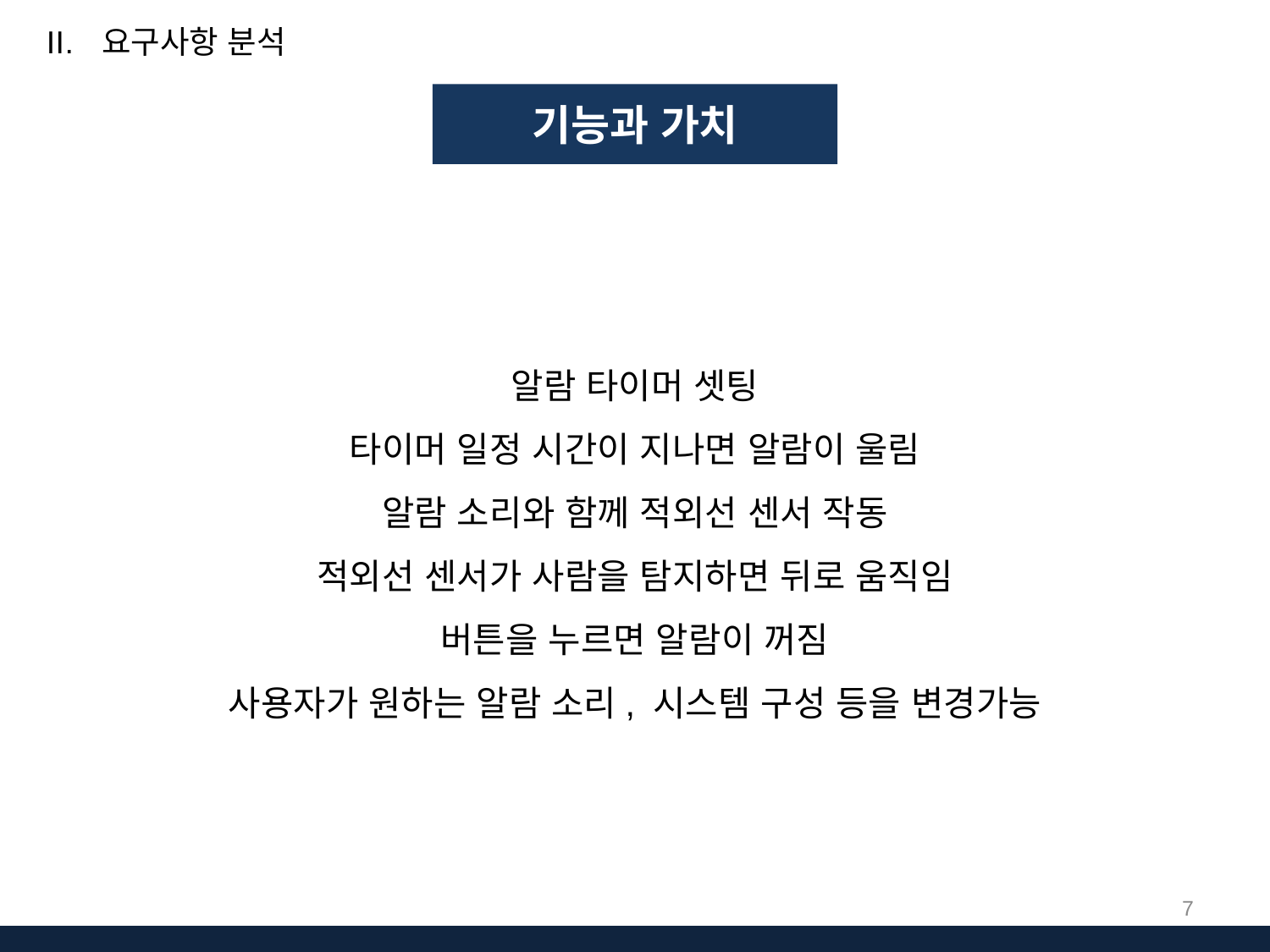

요구사항 분석
기능과 가치
알람 타이머 셋팅
타이머 일정 시간이 지나면 알람이 울림
알람 소리와 함께 적외선 센서 작동
적외선 센서가 사람을 탐지하면 뒤로 움직임
버튼을 누르면 알람이 꺼짐
사용자가 원하는 알람 소리, 시스템 구성 등을 변경가능
7